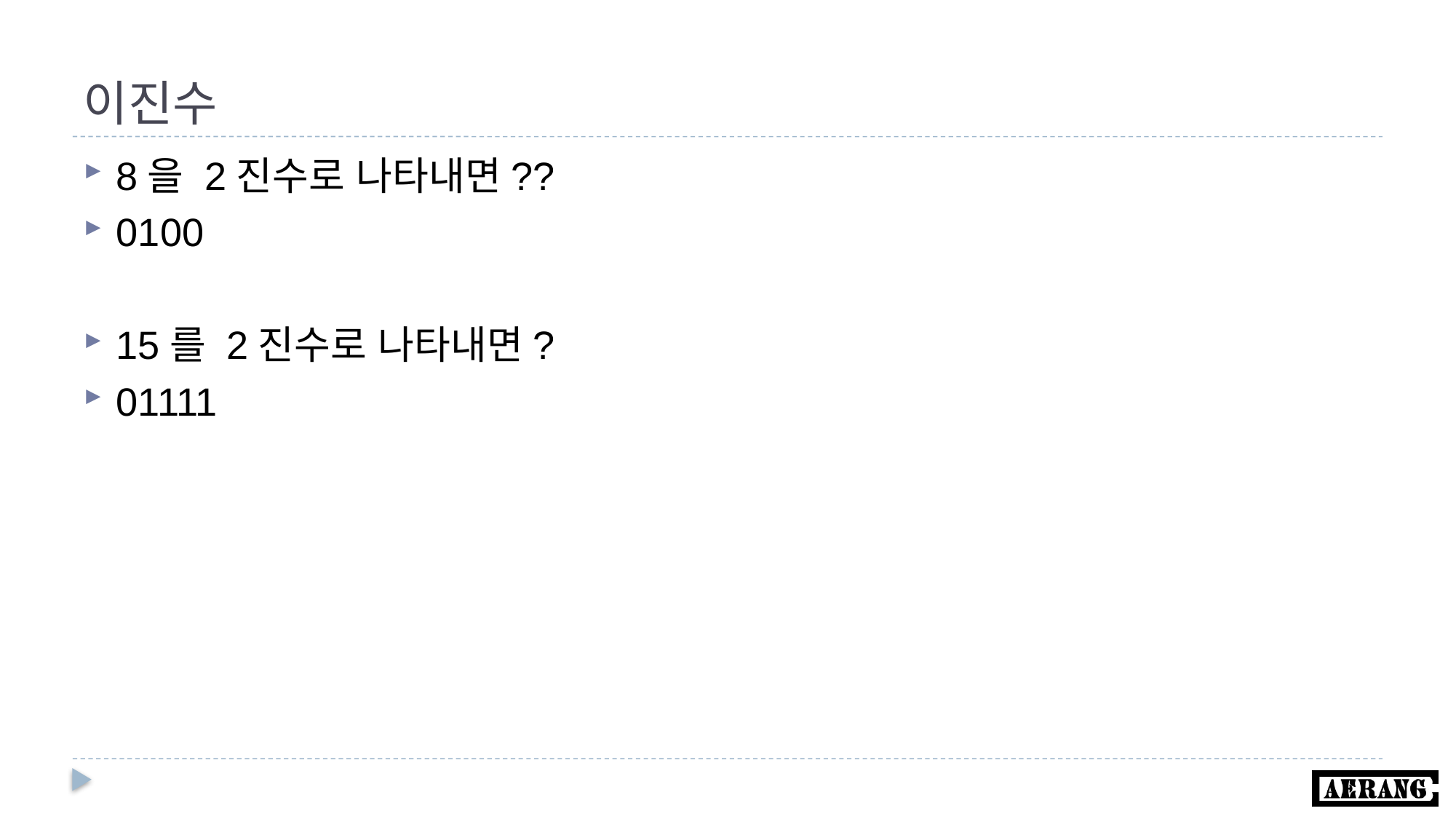

# 이진수
8을 2진수로 나타내면??
0100

15를 2진수로 나타내면?
01111